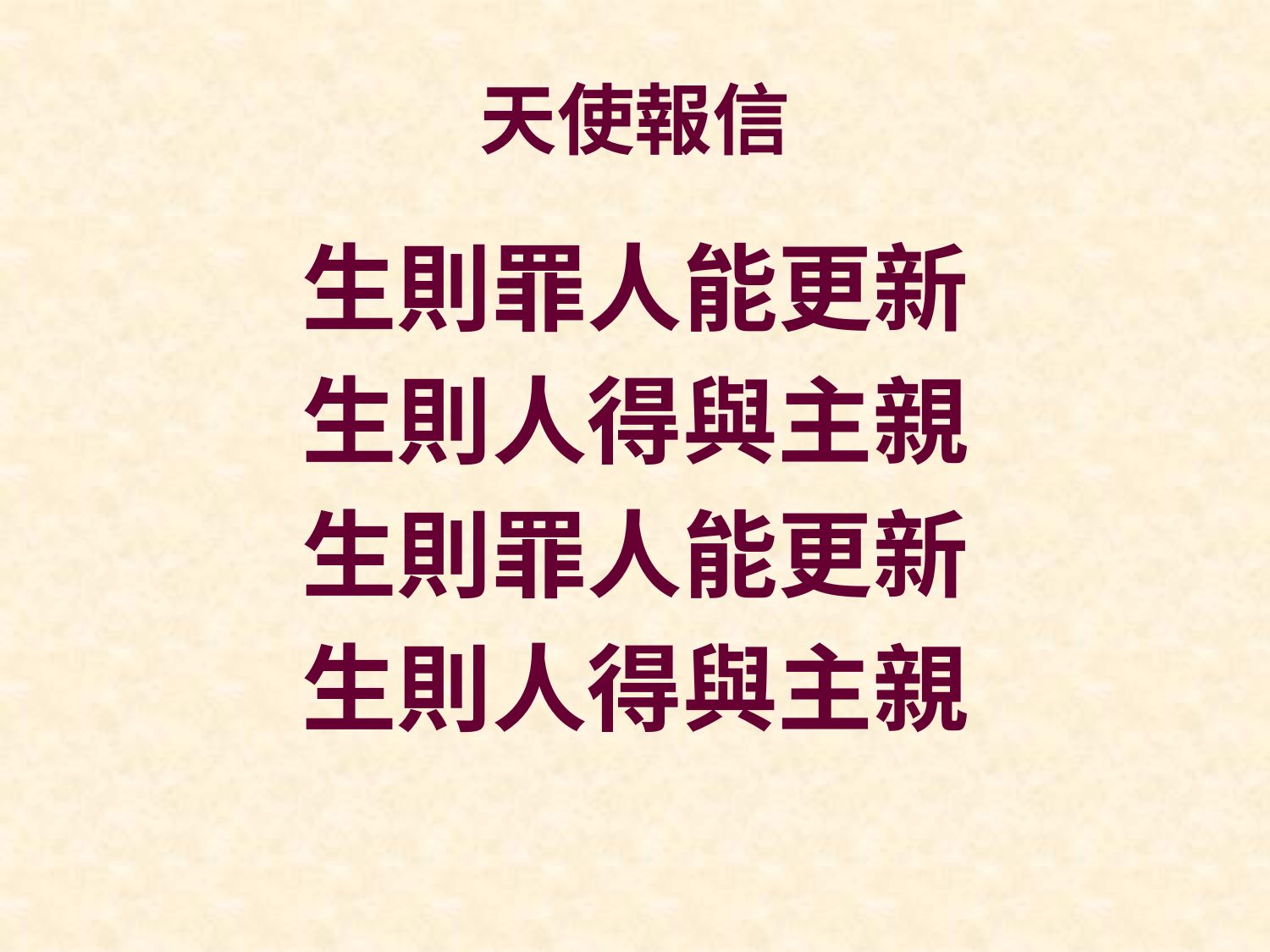

# 天使報信
生則罪人能更新
生則人得與主親
生則罪人能更新
生則人得與主親